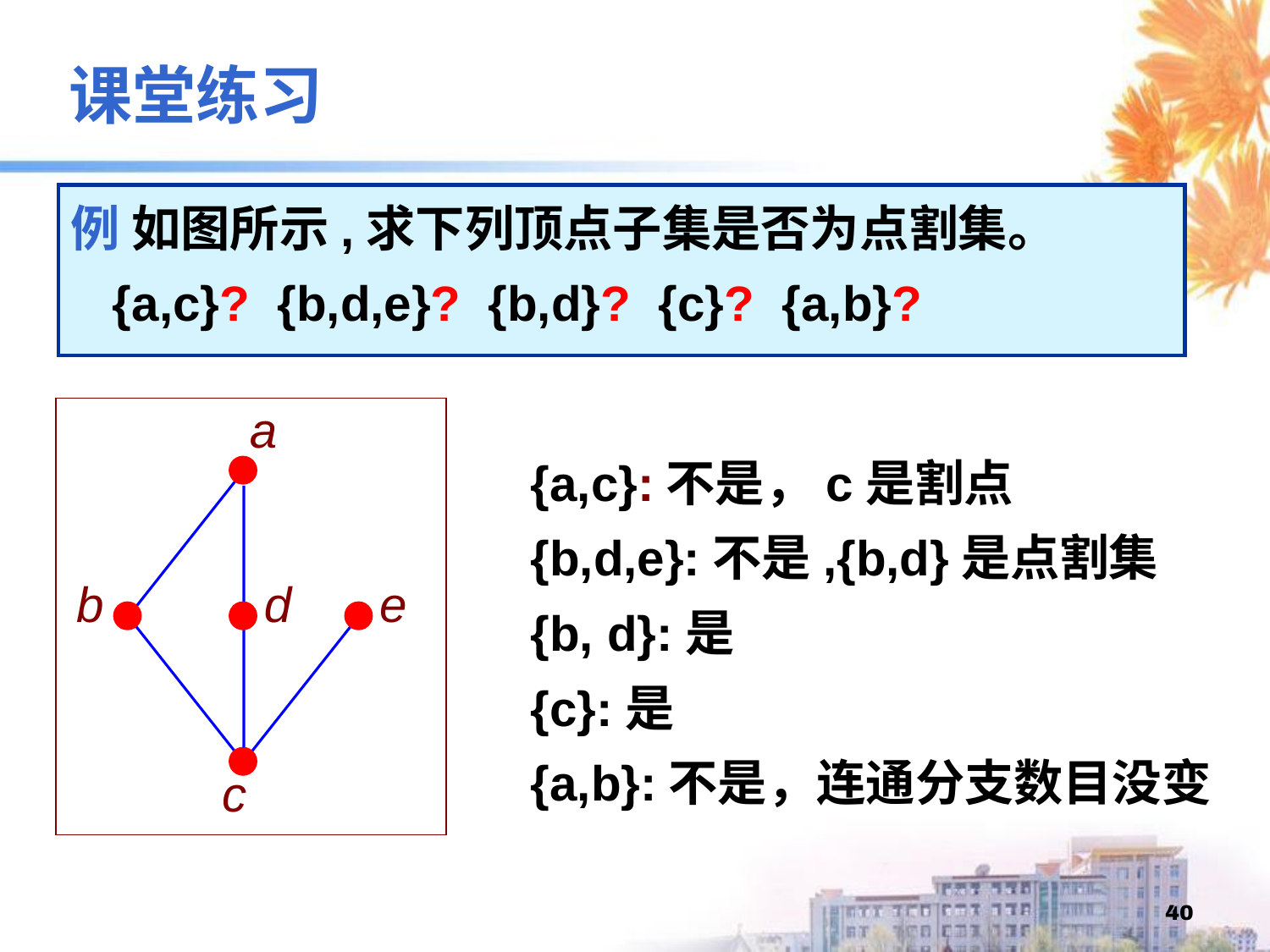

# 课堂练习
例 如图所示,求下列顶点子集是否为点割集。
   {a,c}?  {b,d,e}?  {b,d}?  {c}?  {a,b}?

a

b
d
e

c
{a,c}:不是，c是割点
{b,d,e}:不是,{b,d}是点割集
{b, d}:是
{c}:是
{a,b}:不是，连通分支数目没变
40